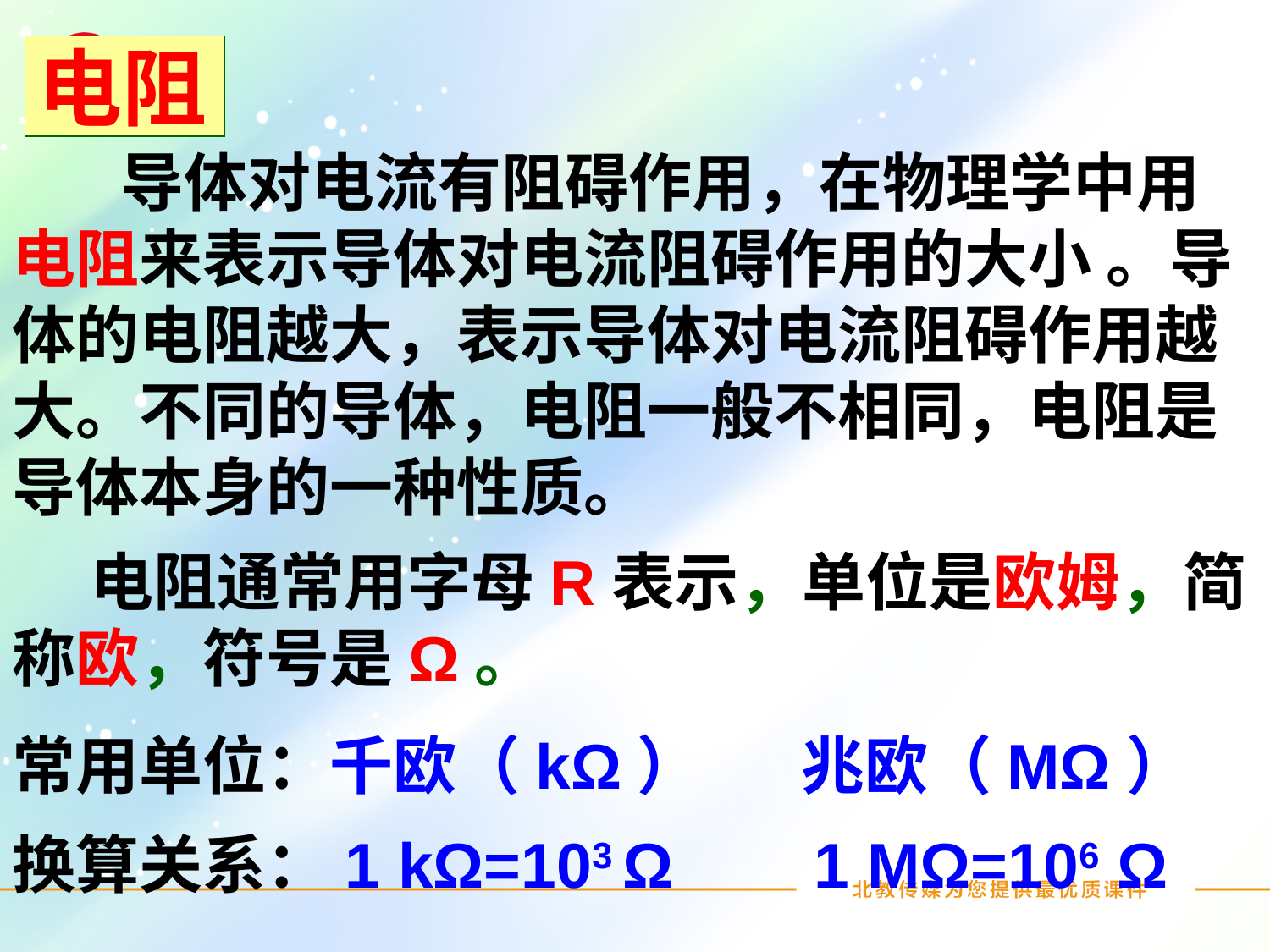

电阻
              导体对电流有阻碍作用，在物理学中用电阻来表示导体对电流阻碍作用的大小 。导体的电阻越大，表示导体对电流阻碍作用越大。不同的导体，电阻一般不相同，电阻是导体本身的一种性质。

     电阻通常用字母R表示，单位是欧姆，简称欧，符号是Ω。
常用单位：千欧（kΩ）       兆欧（MΩ）
换算关系：1 kΩ=103 Ω        1 MΩ=106 Ω